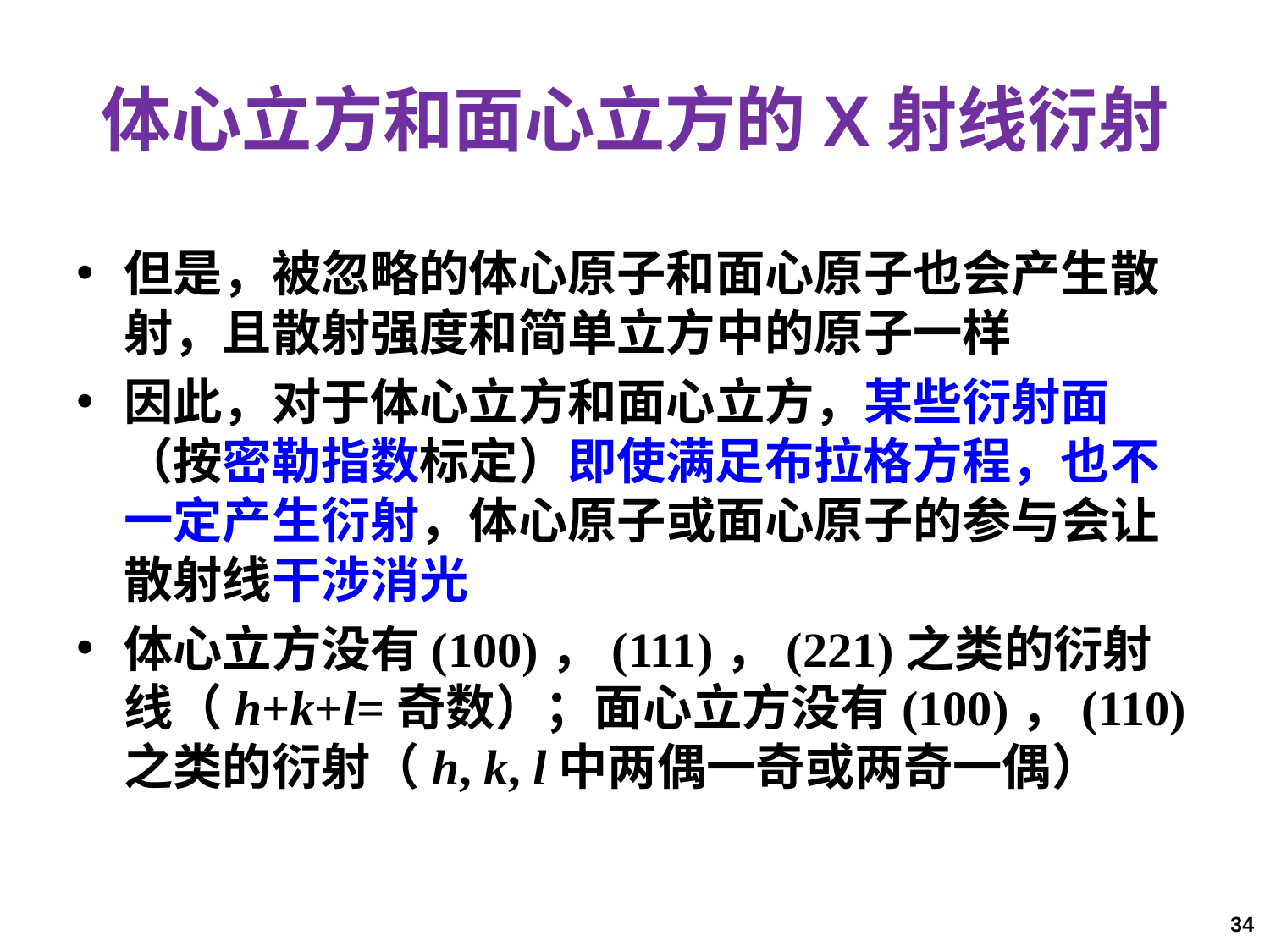

# 体心立方和面心立方的X射线衍射
但是，被忽略的体心原子和面心原子也会产生散射，且散射强度和简单立方中的原子一样
因此，对于体心立方和面心立方，某些衍射面（按密勒指数标定）即使满足布拉格方程，也不一定产生衍射，体心原子或面心原子的参与会让散射线干涉消光
体心立方没有(100)，(111)，(221)之类的衍射线（h+k+l=奇数）；面心立方没有(100)，(110)之类的衍射（h, k, l中两偶一奇或两奇一偶）

34